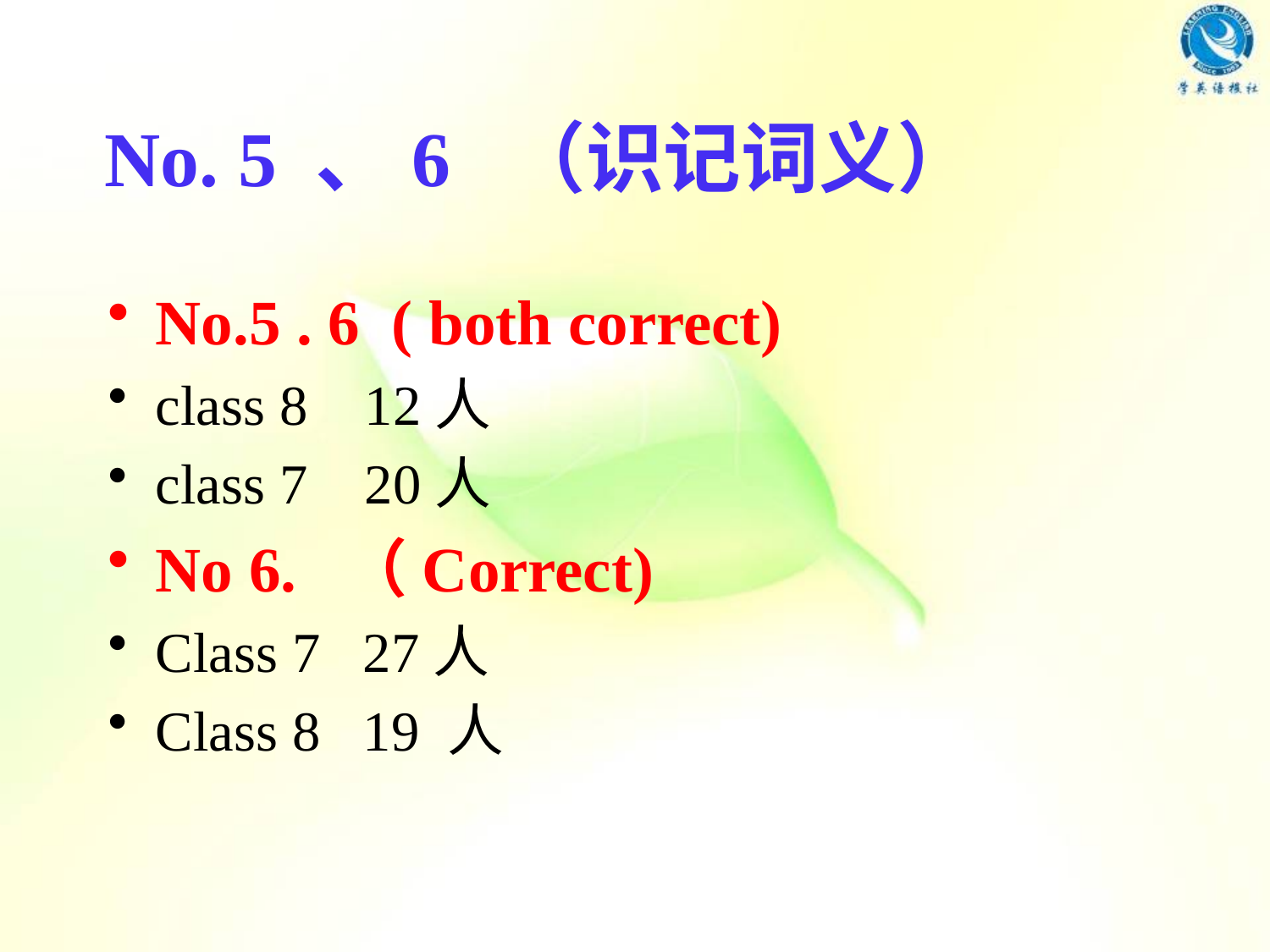

# No. 5 、6  （识记词义）
No.5 . 6  ( both correct)
class 8    12人
class 7    20人
No 6.  （Correct)
Class 7   27人
Class 8   19 人